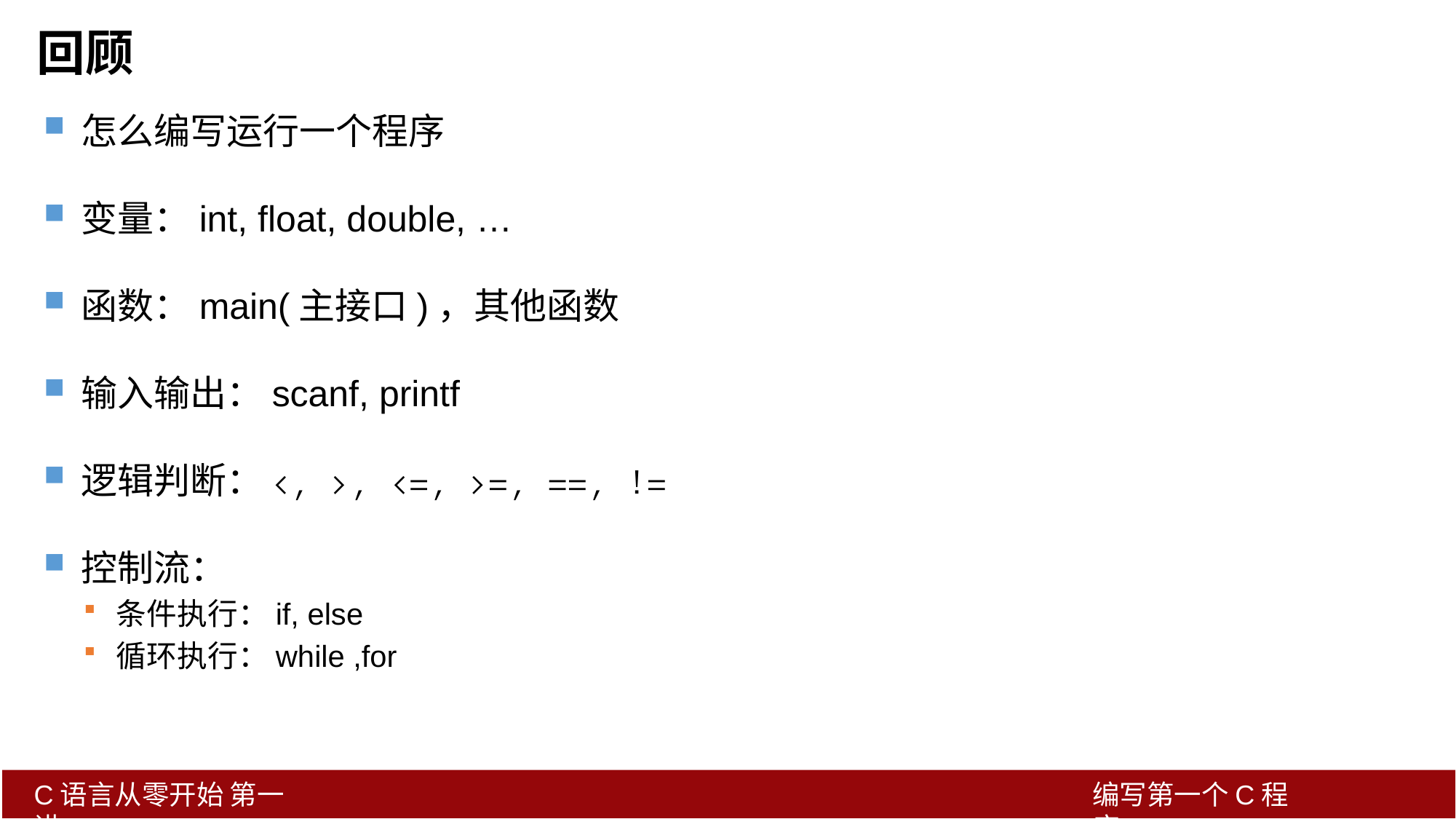

# 回顾
怎么编写运行一个程序

变量：int, float, double, …

函数：main(主接口)，其他函数

输入输出：scanf, printf

逻辑判断：<, >, <=, >=, ==, !=

控制流：
条件执行：if, else
循环执行：while ,for